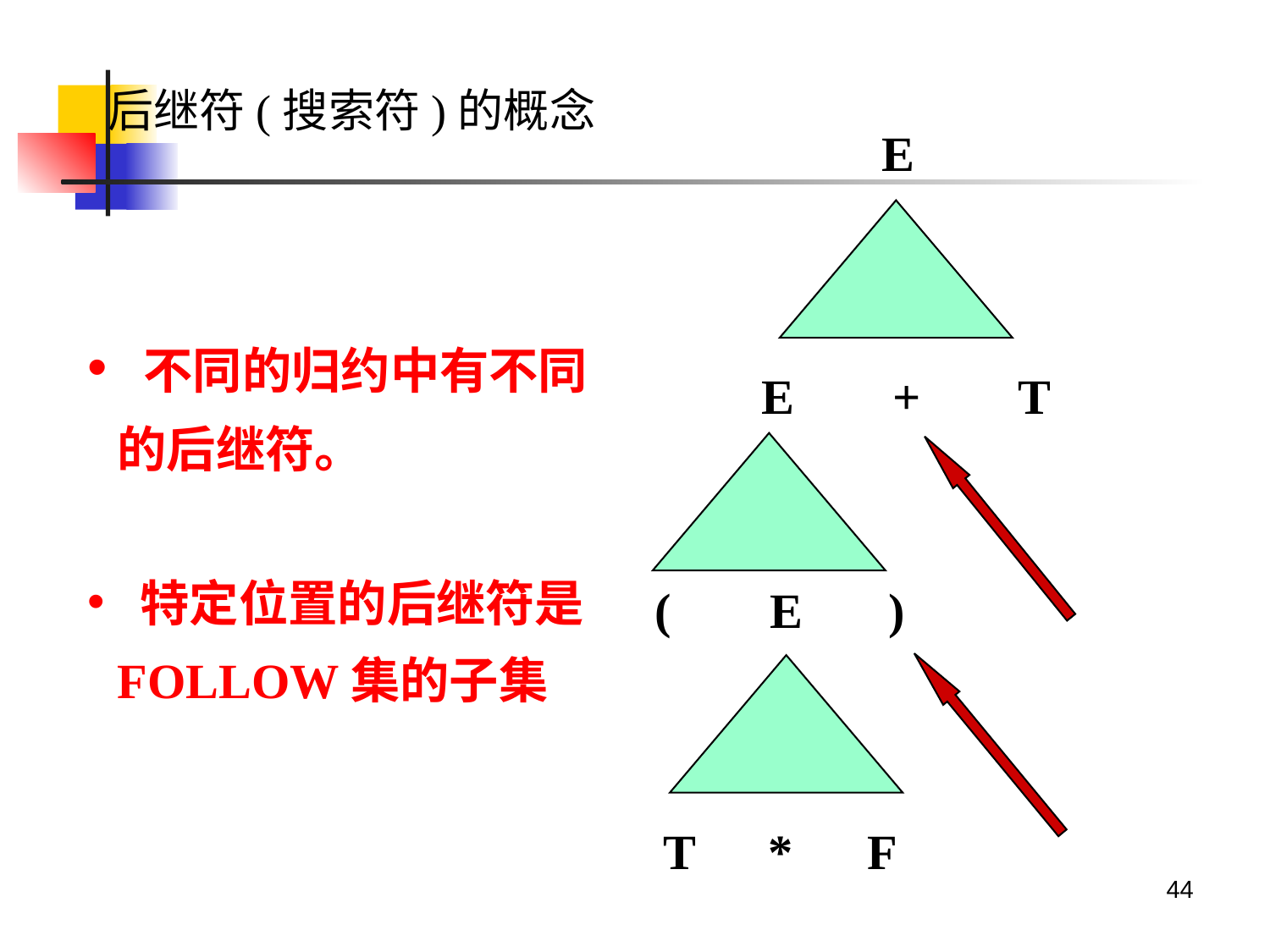

后继符(搜索符)的概念
E

 不同的归约中有不同的后继符。

 特定位置的后继符是FOLLOW集的子集
E        +        T

(        E       )

T      *      F
44